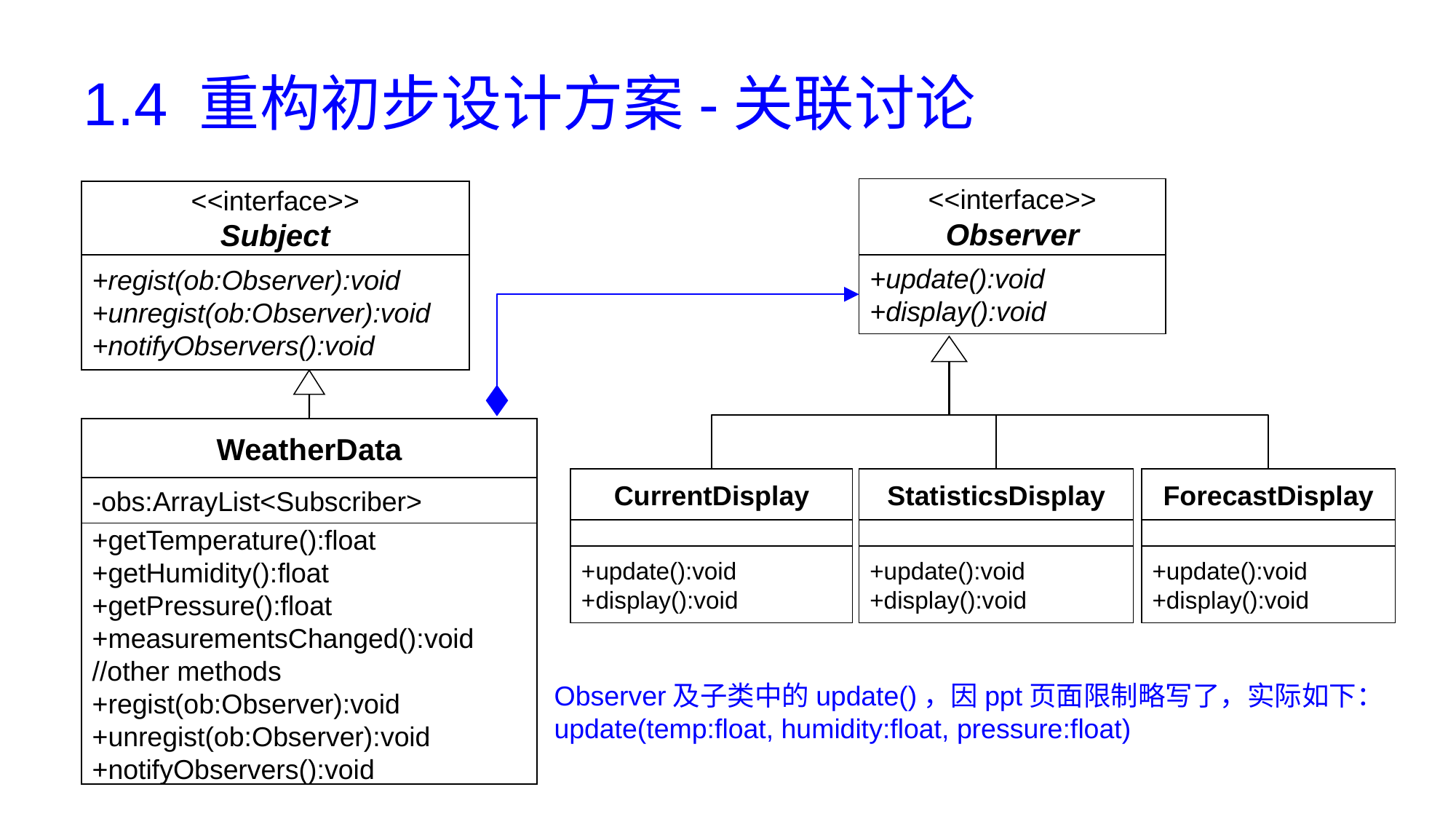

# 1.4 重构初步设计方案-关联讨论
<<interface>>
Observer
+update():void
+display():void
<<interface>>
Subject
+regist(ob:Observer):void
+unregist(ob:Observer):void
+notifyObservers():void

WeatherData
+getTemperature():float
+getHumidity():float
+getPressure():float
+measurementsChanged():void
//other methods
+regist(ob:Observer):void
+unregist(ob:Observer):void
+notifyObservers():void
-obs:ArrayList<Subscriber>
CurrentDisplay

+update():void
+display():void
StatisticsDisplay

+update():void
+display():void
ForecastDisplay

+update():void
+display():void
Observer及子类中的update()，因ppt页面限制略写了，实际如下：update(temp:float, humidity:float, pressure:float)
15